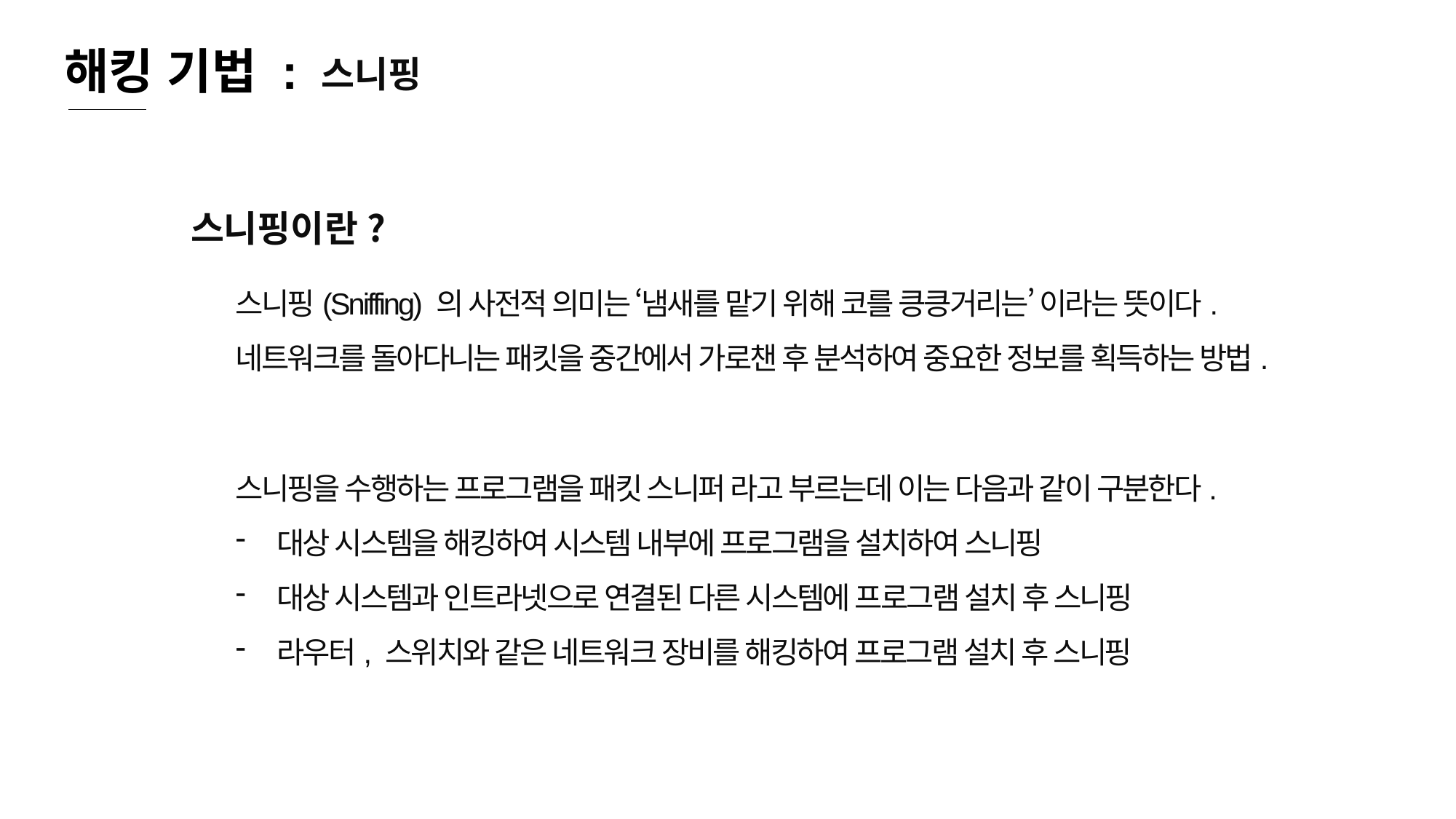

해킹 기법 :
스니핑
스니핑이란?
스니핑(Sniffing) 의 사전적 의미는 ‘냄새를 맡기 위해 코를 킁킁거리는’ 이라는 뜻이다.
네트워크를 돌아다니는 패킷을 중간에서 가로챈 후 분석하여 중요한 정보를 획득하는 방법.
스니핑을 수행하는 프로그램을 패킷 스니퍼 라고 부르는데 이는 다음과 같이 구분한다.
대상 시스템을 해킹하여 시스템 내부에 프로그램을 설치하여 스니핑
대상 시스템과 인트라넷으로 연결된 다른 시스템에 프로그램 설치 후 스니핑
라우터, 스위치와 같은 네트워크 장비를 해킹하여 프로그램 설치 후 스니핑